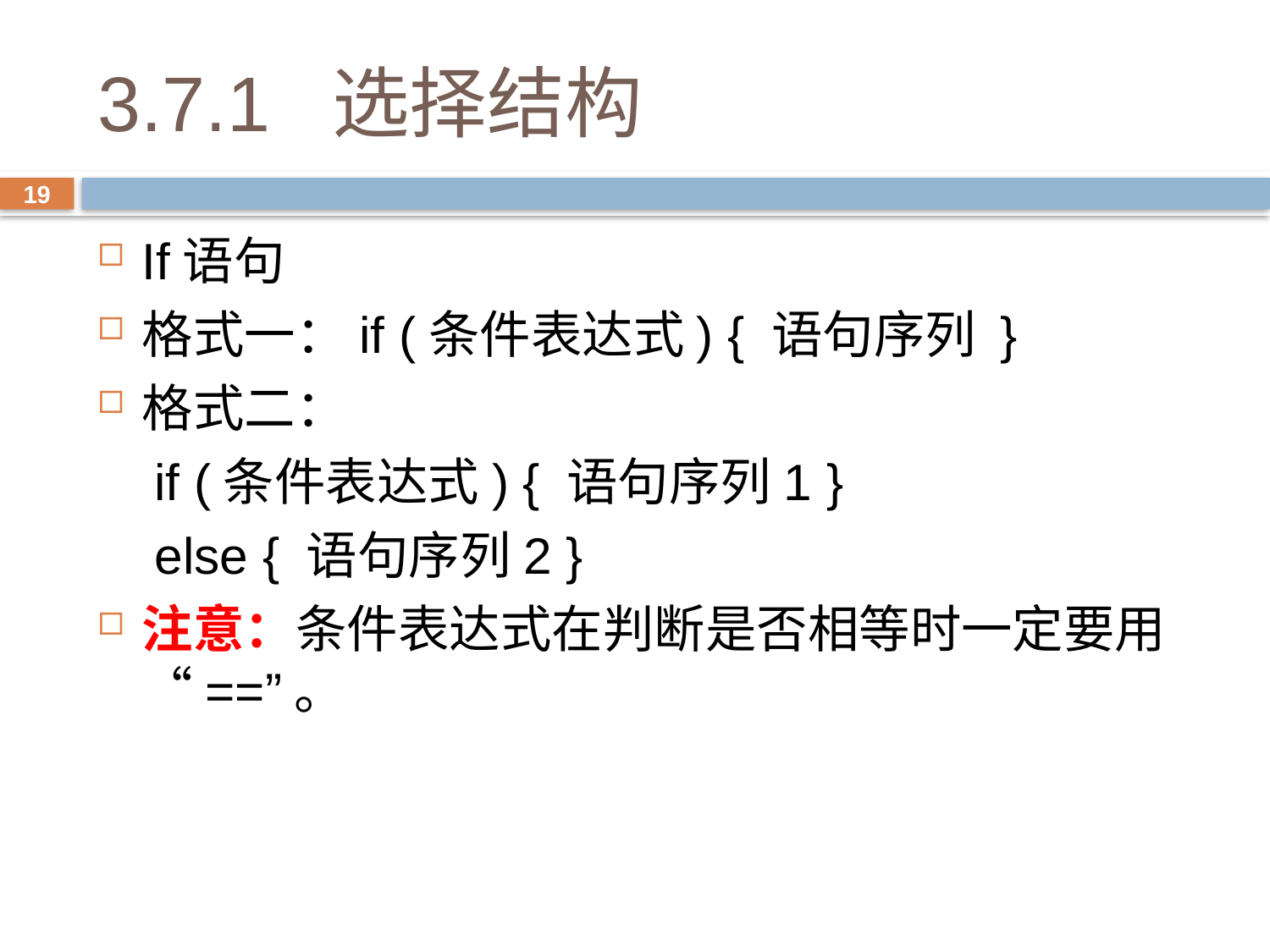

# 3.7.1  选择结构
19
If语句
格式一：if (条件表达式) { 语句序列 }
格式二：
    if (条件表达式) { 语句序列1 }
    else { 语句序列2 }
注意：条件表达式在判断是否相等时一定要用“==”。